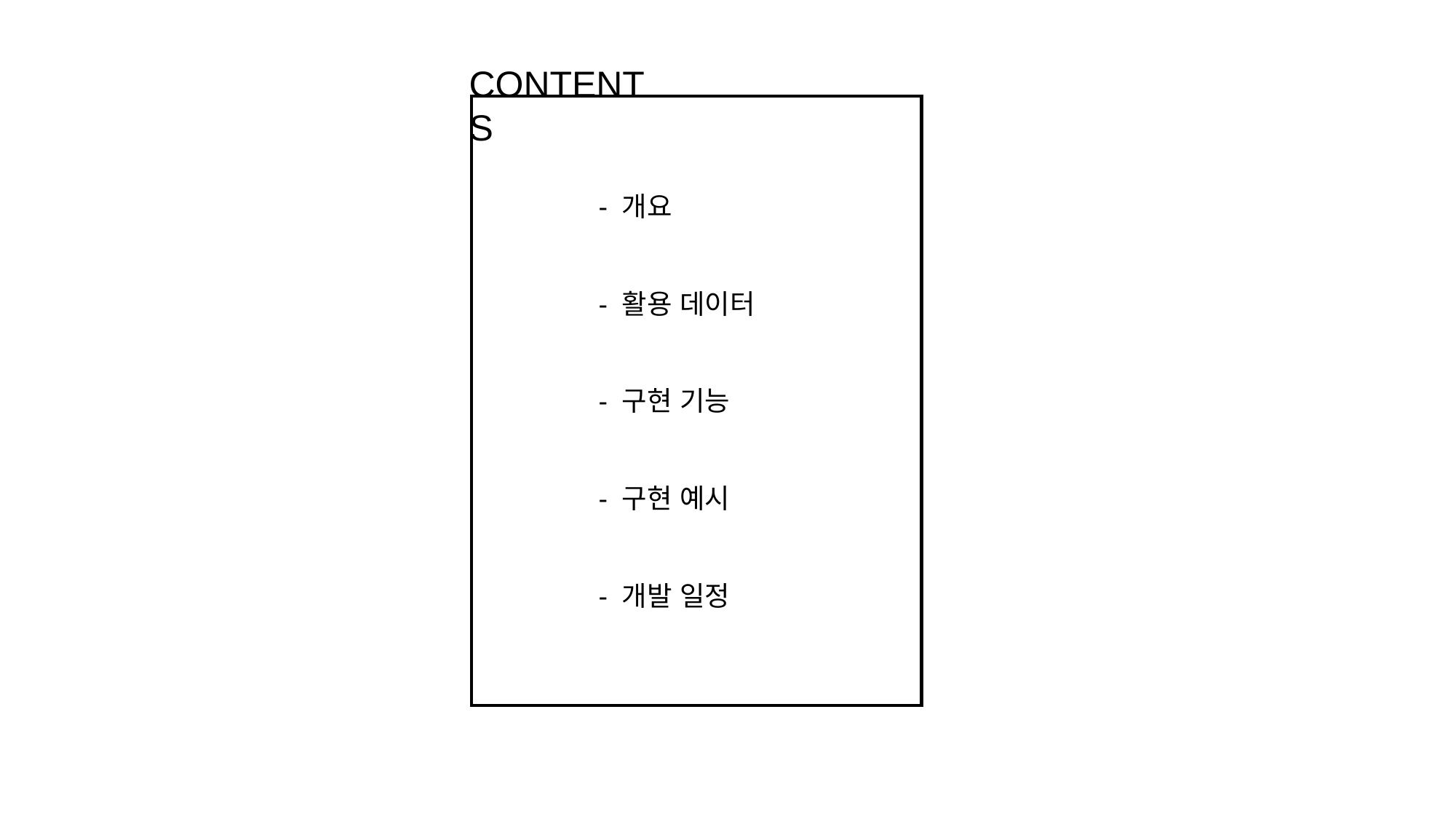

CONTENTS

- 개요
- 활용 데이터
- 구현 기능
- 구현 예시
- 개발 일정